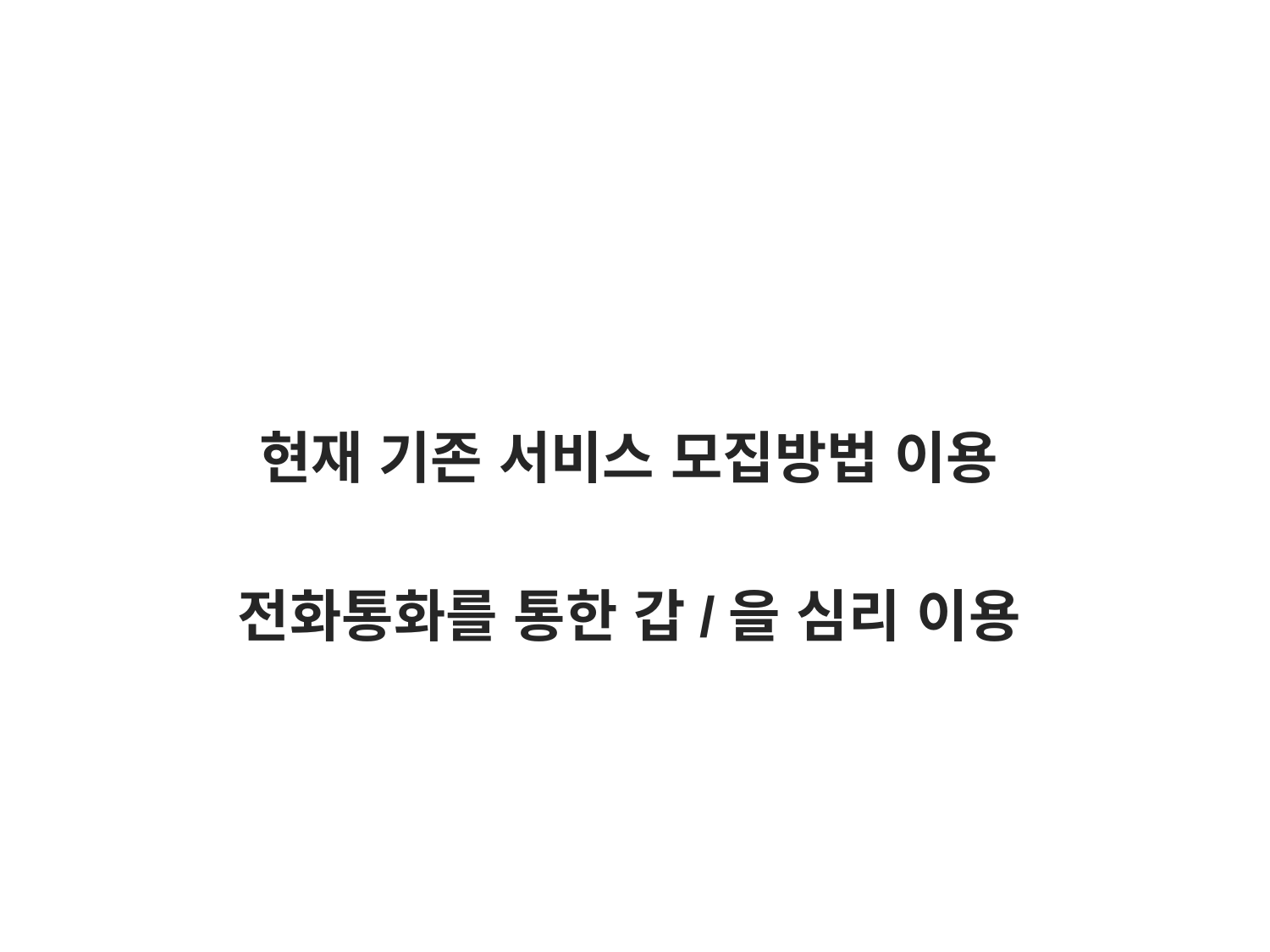

현재 기존 서비스 모집방법 이용

전화통화를 통한 갑/을 심리 이용